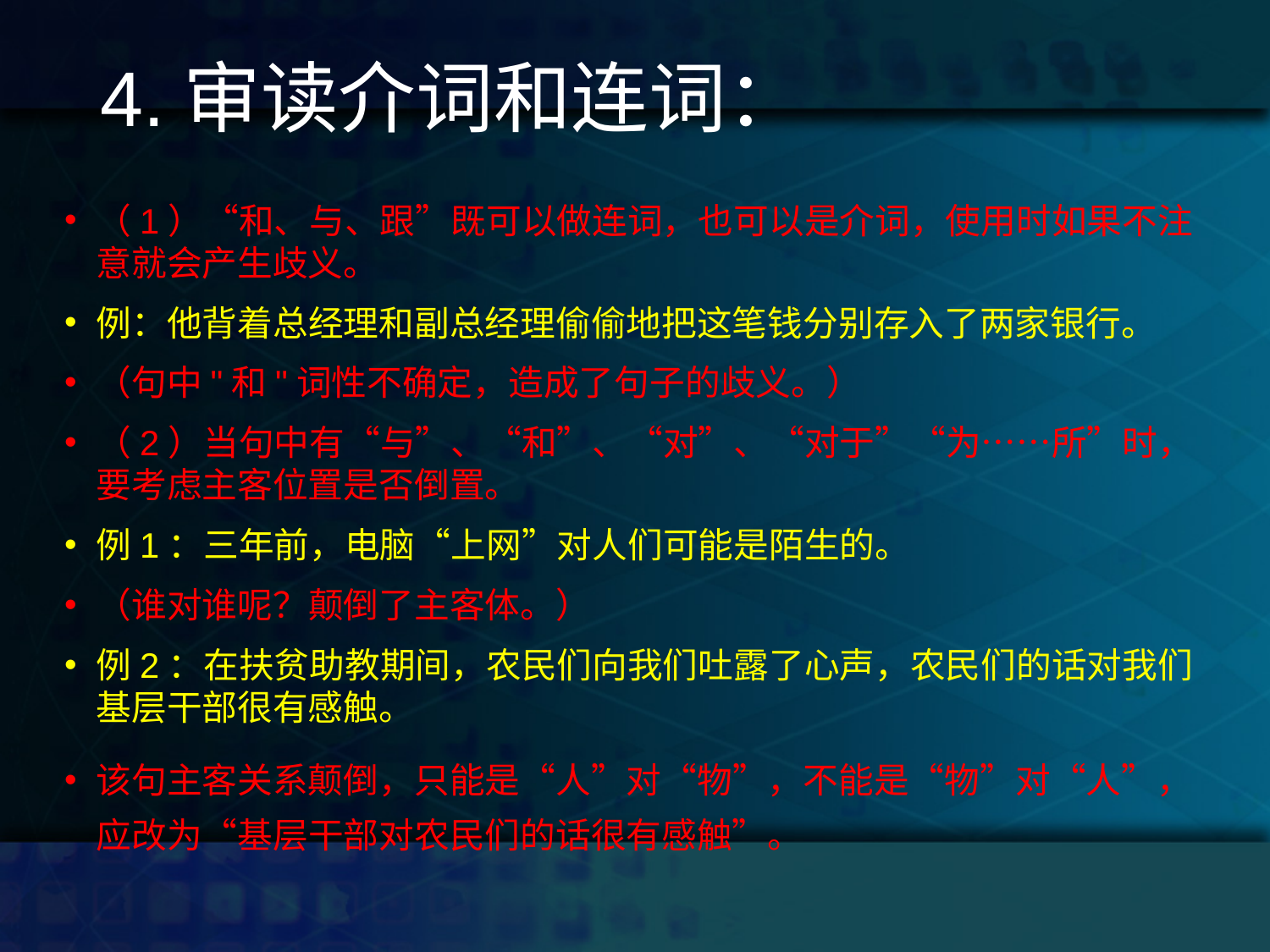

# 4.审读介词和连词：
（1）“和、与、跟”既可以做连词，也可以是介词，使用时如果不注意就会产生歧义。
例：他背着总经理和副总经理偷偷地把这笔钱分别存入了两家银行。
（句中"和"词性不确定，造成了句子的歧义。）
（2）当句中有“与”、“和”、“对”、“对于”“为……所”时，要考虑主客位置是否倒置。
例1：三年前，电脑“上网”对人们可能是陌生的。
（谁对谁呢？颠倒了主客体。）
例2：在扶贫助教期间，农民们向我们吐露了心声，农民们的话对我们基层干部很有感触。
该句主客关系颠倒，只能是“人”对“物”，不能是“物”对“人”，应改为“基层干部对农民们的话很有感触”。